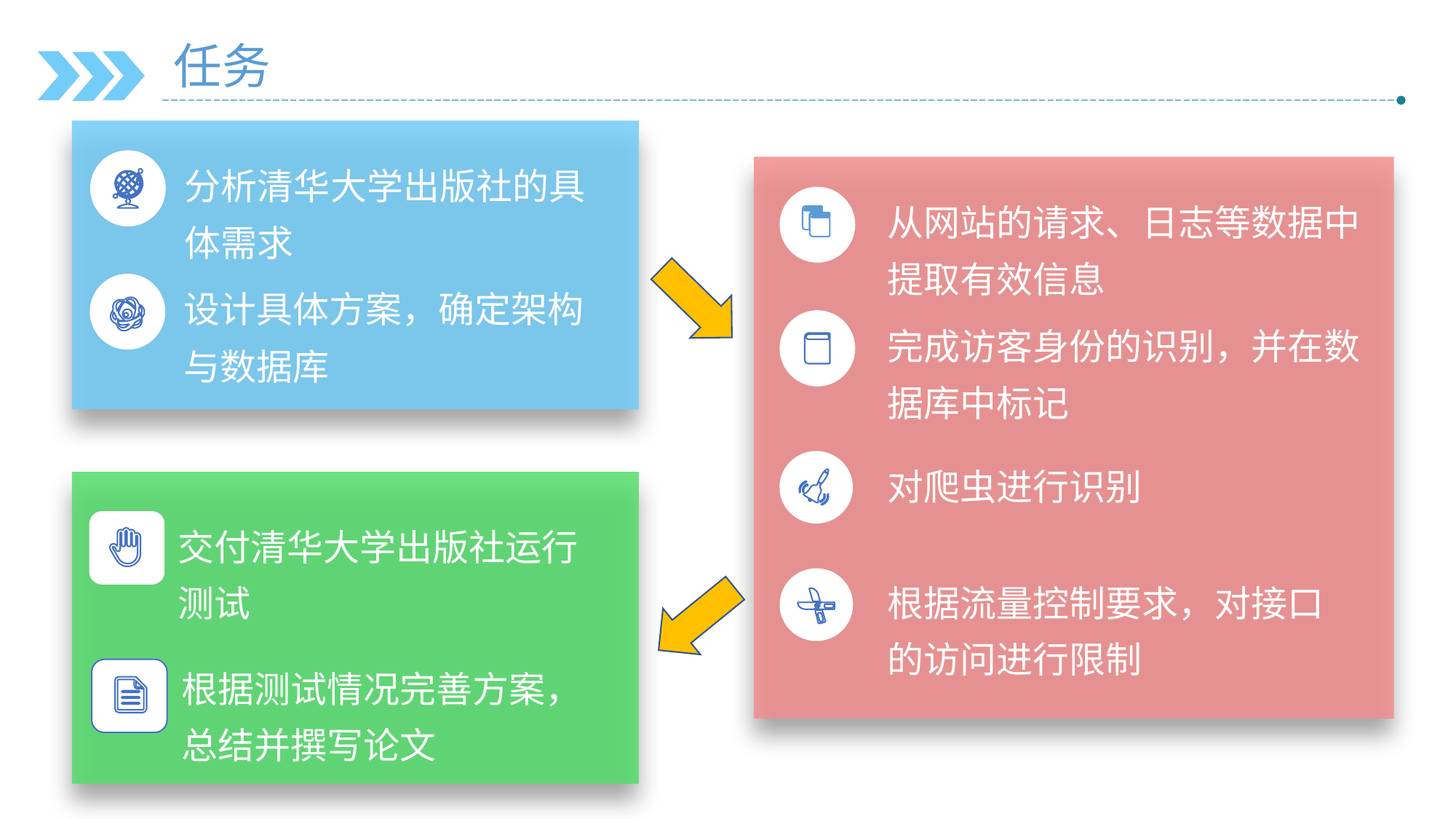

任务

分析清华大学出版社的具体需求

从网站的请求、日志等数据中提取有效信息

设计具体方案，确定架构与数据库

完成访客身份的识别，并在数据库中标记
对爬虫进行识别

交付清华大学出版社运行测试
根据流量控制要求，对接口的访问进行限制

根据测试情况完善方案，总结并撰写论文